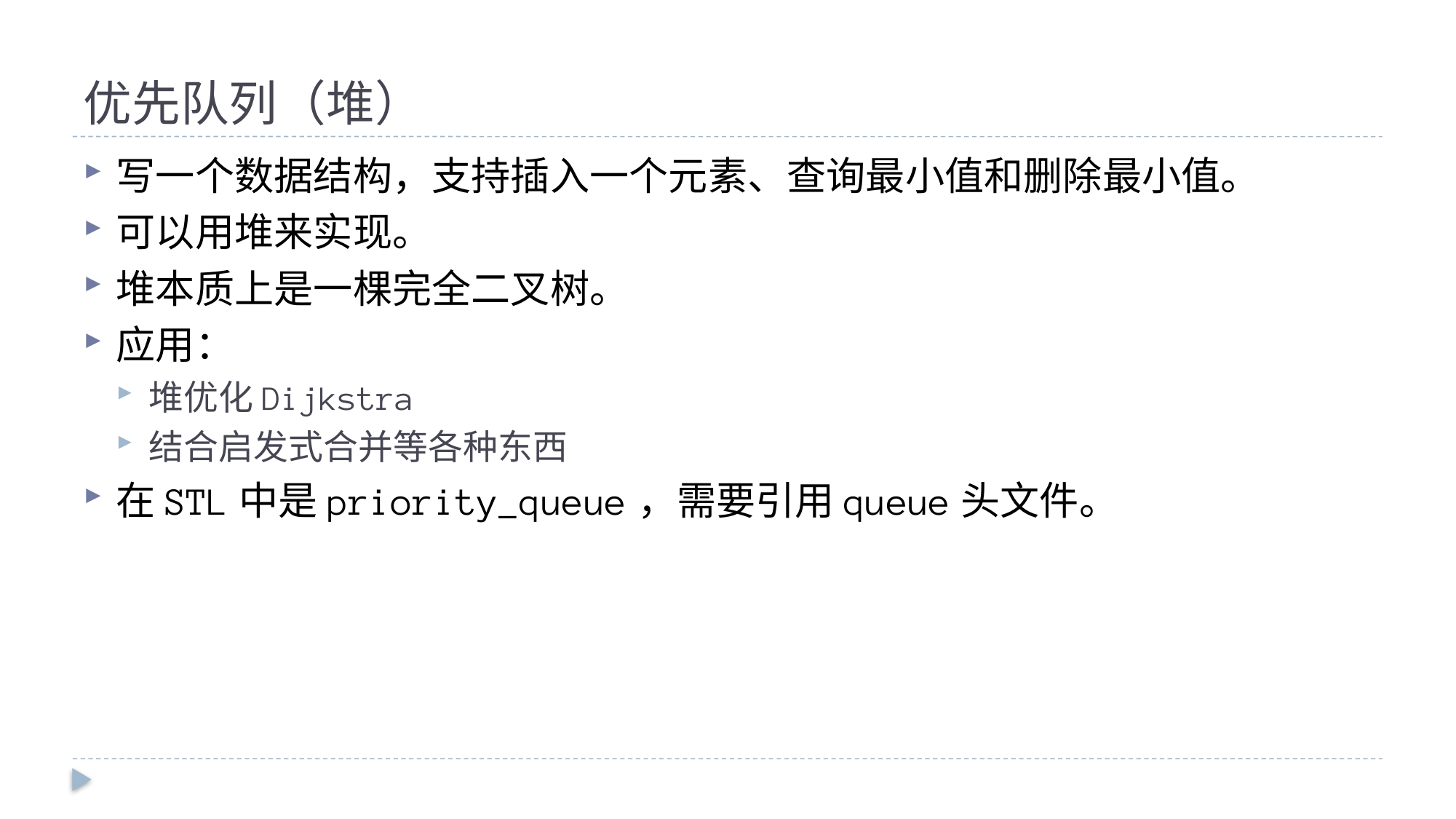

# 优先队列（堆）
写一个数据结构，支持插入一个元素、查询最小值和删除最小值。
可以用堆来实现。
堆本质上是一棵完全二叉树。
应用：
堆优化Dijkstra
结合启发式合并等各种东西
在STL中是priority_queue，需要引用queue头文件。